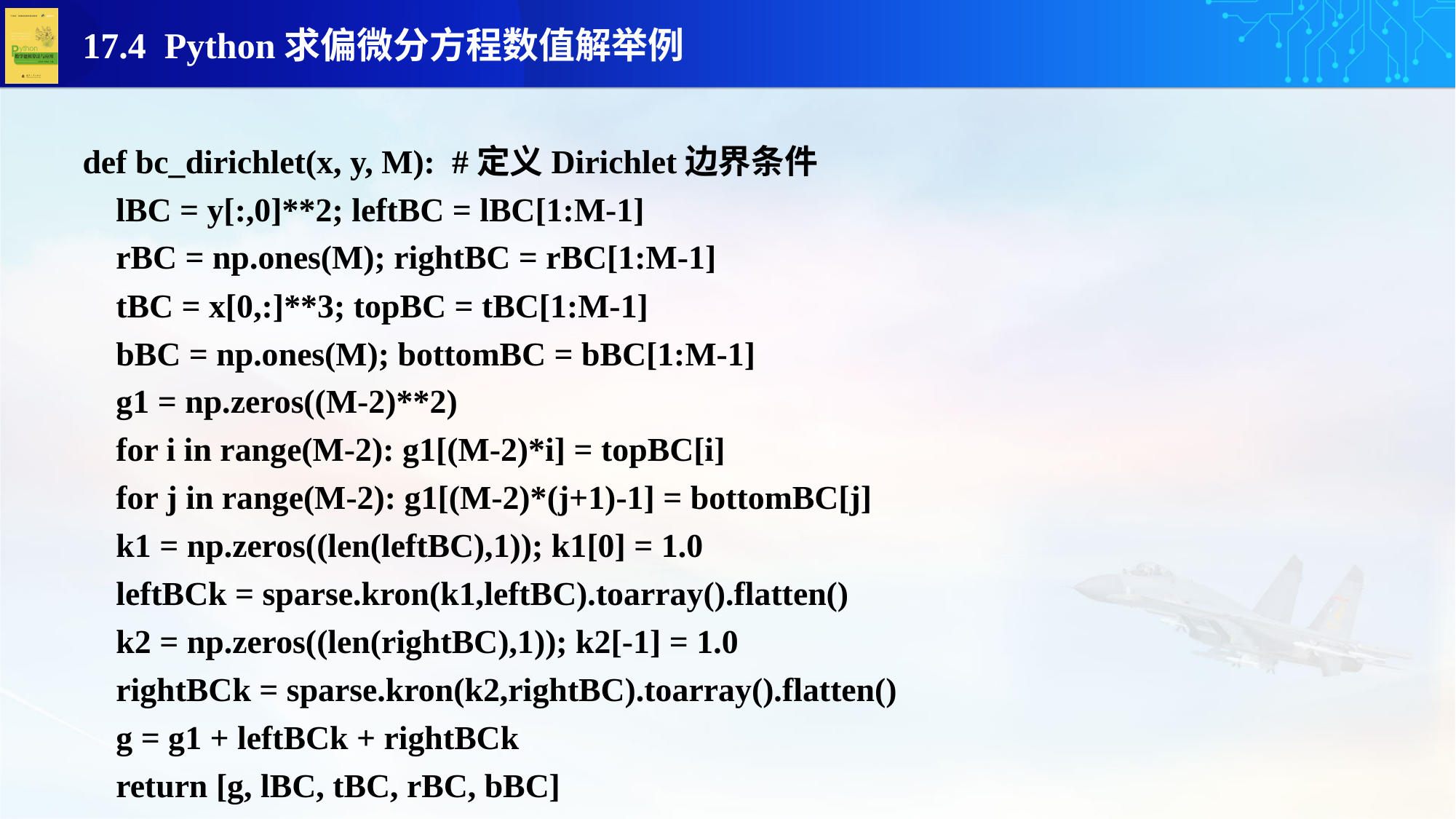

def bc_dirichlet(x, y, M):  #定义Dirichlet边界条件
    lBC = y[:,0]**2; leftBC = lBC[1:M-1]
    rBC = np.ones(M); rightBC = rBC[1:M-1]
    tBC = x[0,:]**3; topBC = tBC[1:M-1]
    bBC = np.ones(M); bottomBC = bBC[1:M-1]
    g1 = np.zeros((M-2)**2)
    for i in range(M-2): g1[(M-2)*i] = topBC[i]
    for j in range(M-2): g1[(M-2)*(j+1)-1] = bottomBC[j]
    k1 = np.zeros((len(leftBC),1)); k1[0] = 1.0
    leftBCk = sparse.kron(k1,leftBC).toarray().flatten()
    k2 = np.zeros((len(rightBC),1)); k2[-1] = 1.0
    rightBCk = sparse.kron(k2,rightBC).toarray().flatten()
    g = g1 + leftBCk + rightBCk
    return [g, lBC, tBC, rBC, bBC]